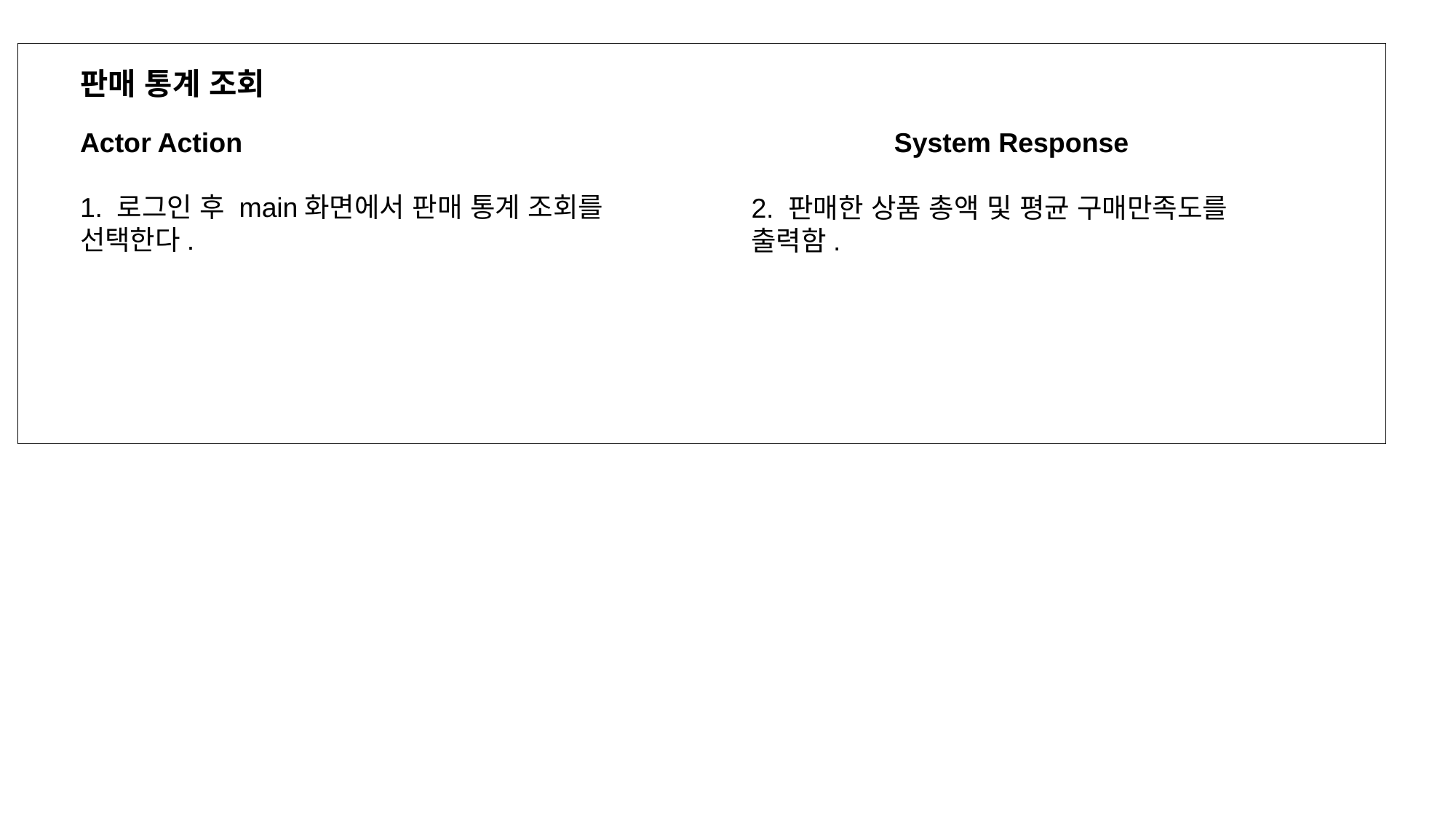

판매 통계 조회
Actor Action
System Response
1. 로그인 후 main화면에서 판매 통계 조회를 선택한다.
2. 판매한 상품 총액 및 평균 구매만족도를 출력함.